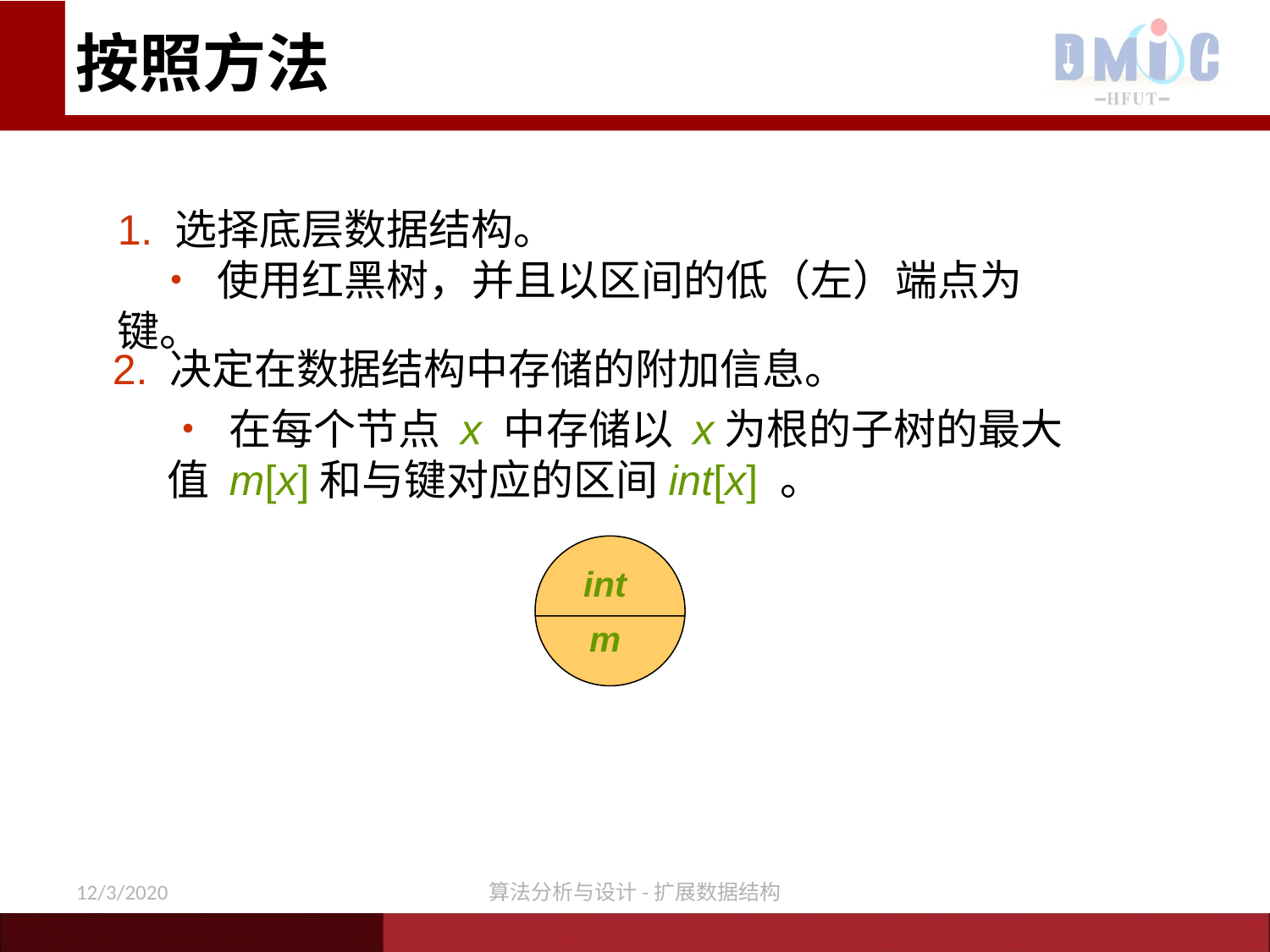

按照方法
1. 选择底层数据结构。
    • 使用红黑树，并且以区间的低（左）端点为键。
2. 决定在数据结构中存储的附加信息。
• 在每个节点 x 中存储以 x为根的子树的最大值 m[x]和与键对应的区间int[x] 。

int
m

12/3/2020
算法分析与设计-扩展数据结构